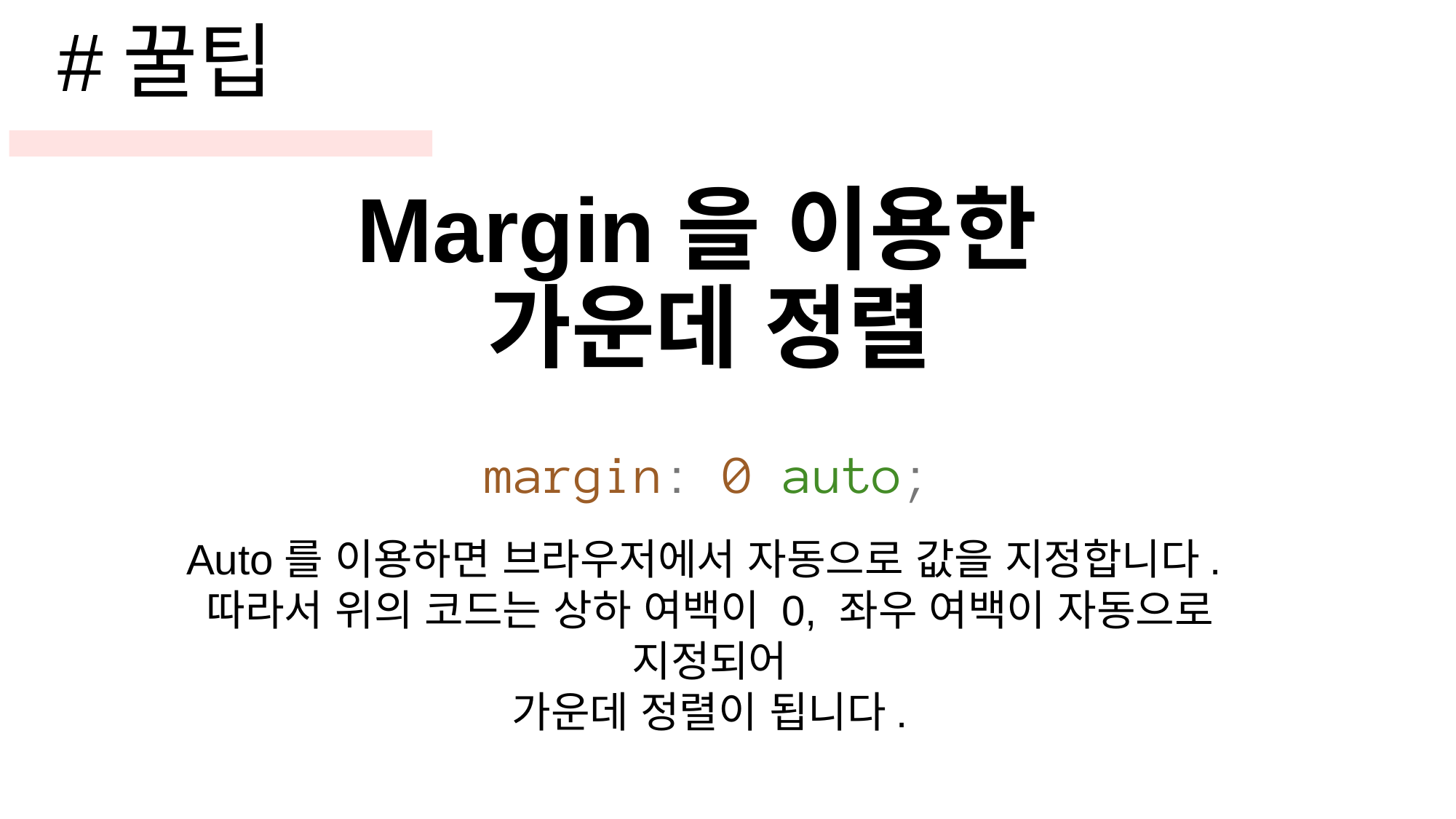

#꿀팁

Margin을 이용한
가운데 정렬
margin: 0 auto;
Auto를 이용하면 브라우저에서 자동으로 값을 지정합니다.
따라서 위의 코드는 상하 여백이 0, 좌우 여백이 자동으로 지정되어
가운데 정렬이 됩니다.